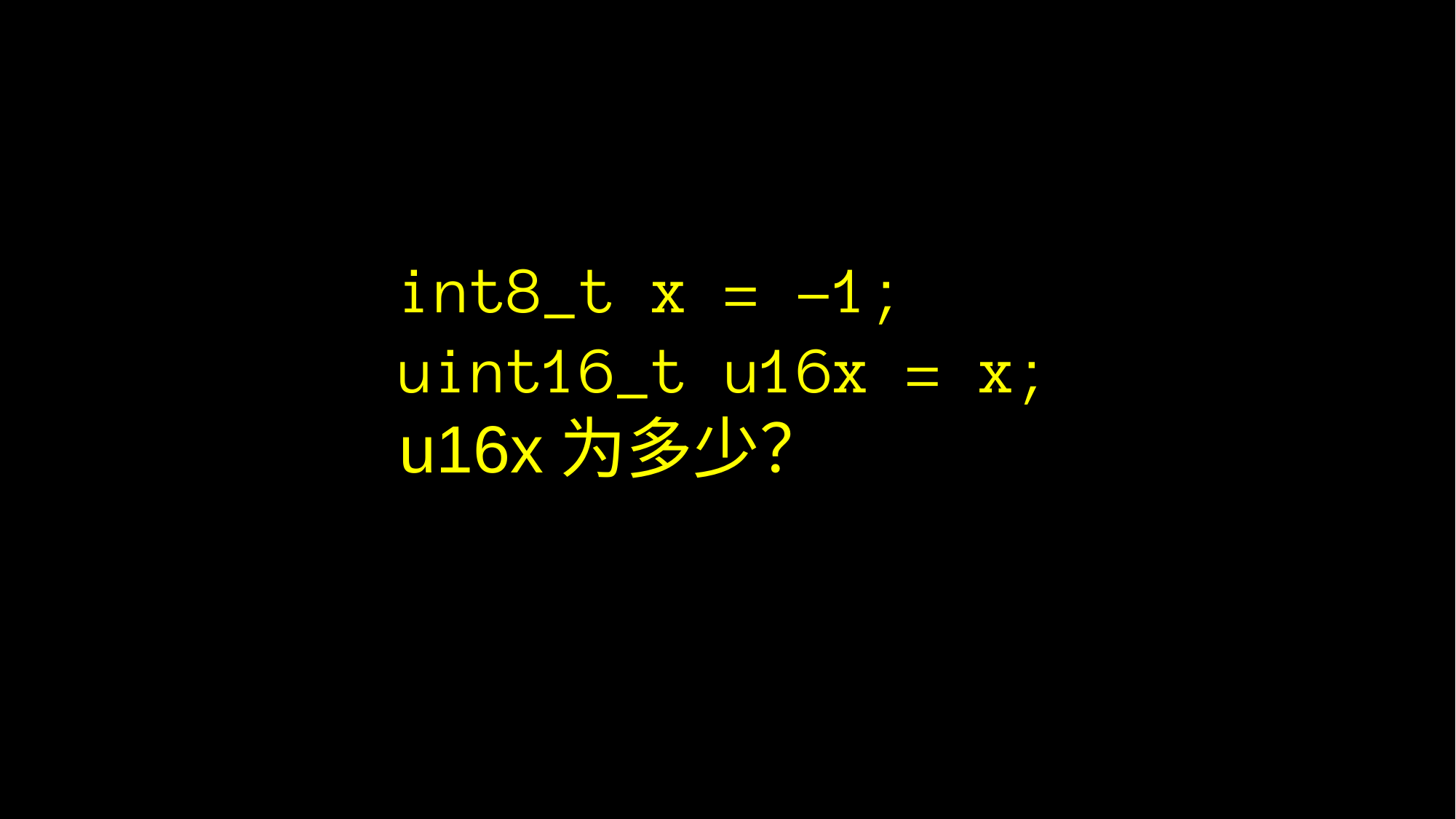

int8_t x = -1;
	uint16_t u16x = x;
	u16x为多少？